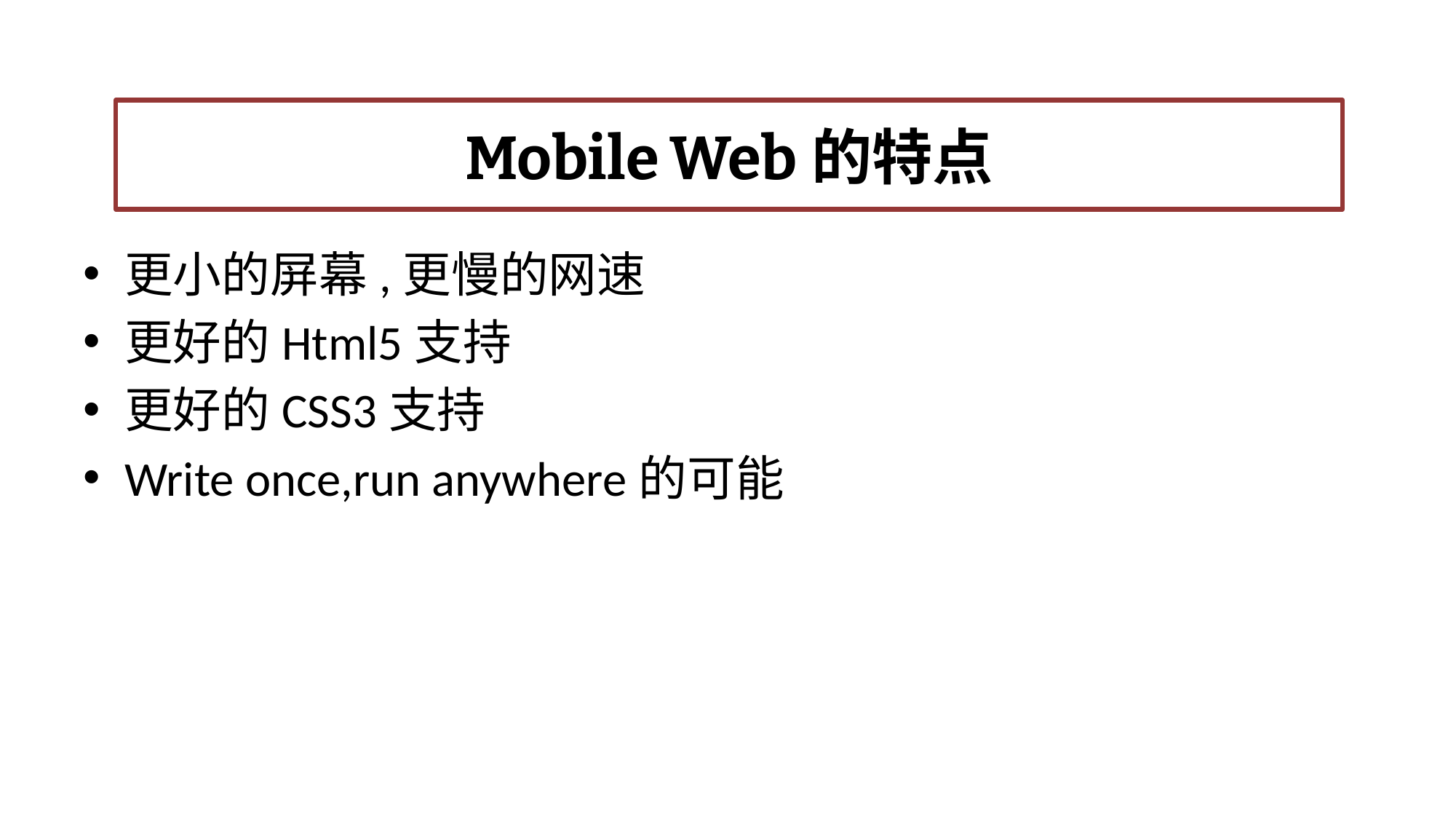

Mobile Web的特点
更小的屏幕,更慢的网速
更好的Html5支持
更好的CSS3支持
Write once,run anywhere的可能